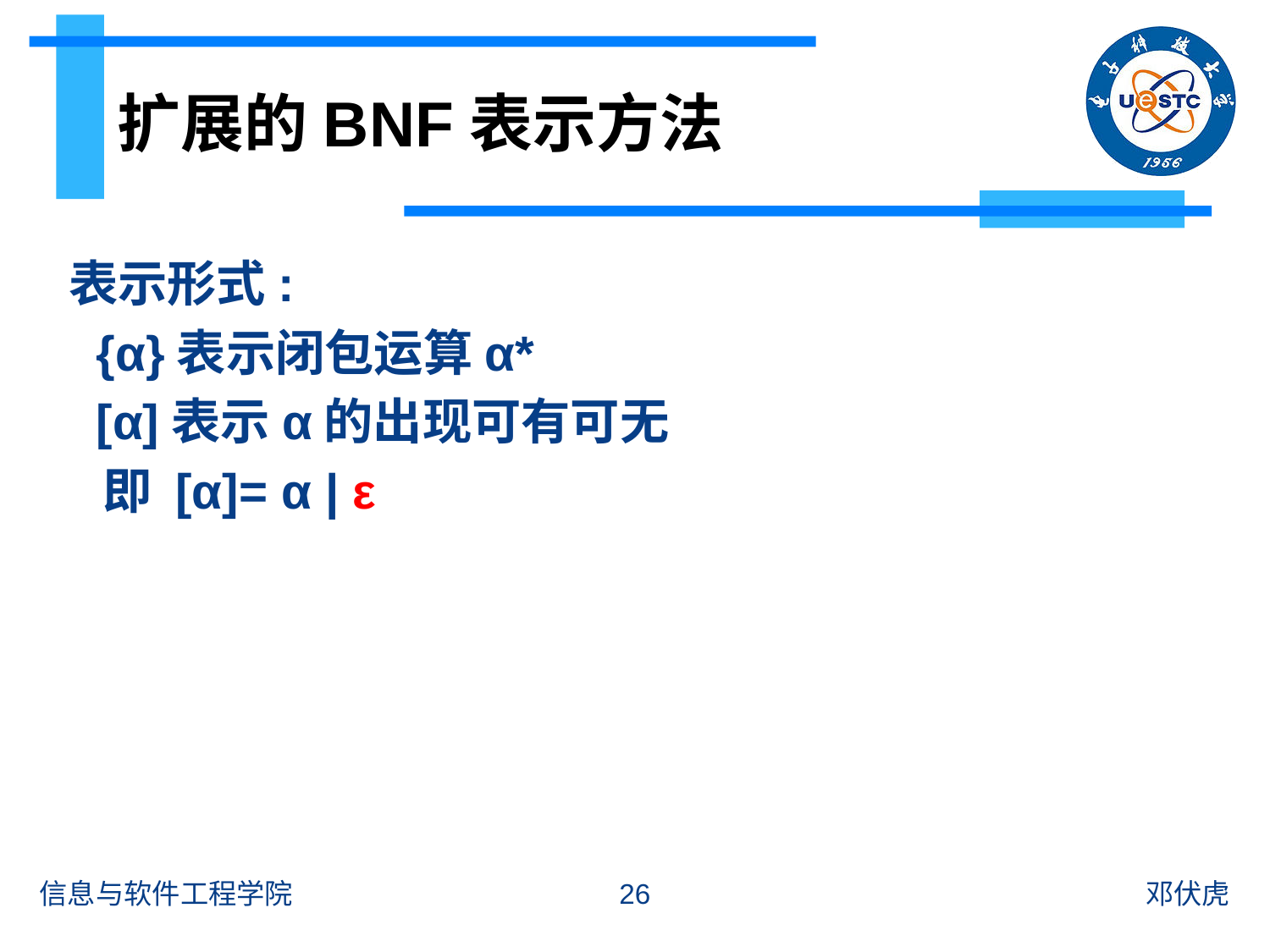

# 扩展的BNF表示方法
表示形式:
  {α}表示闭包运算α*
  [α]表示α的出现可有可无
  即 [α]= α | ε

26
信息与软件工程学院
邓伏虎